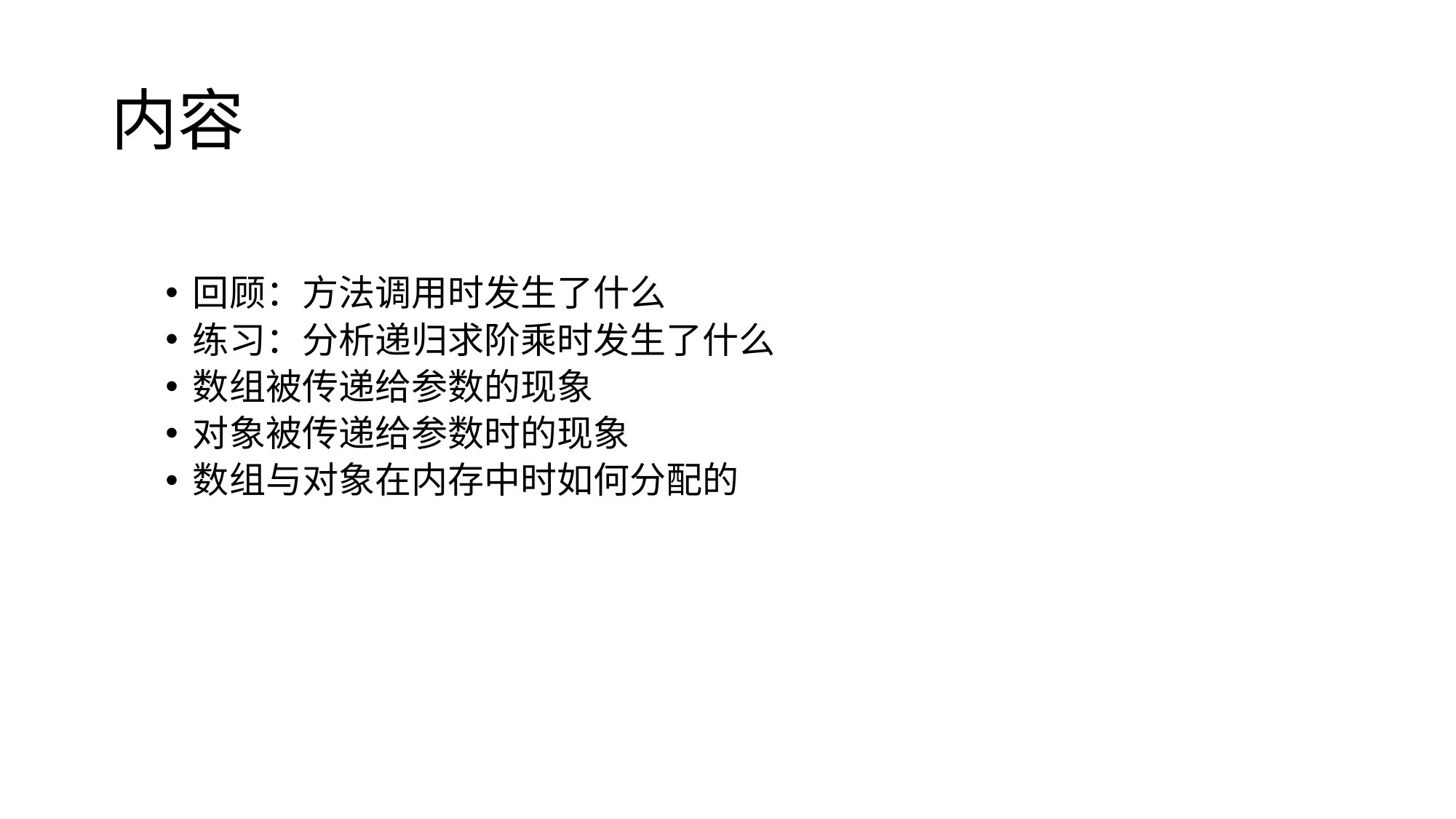

# 内容

回顾：方法调用时发生了什么
练习：分析递归求阶乘时发生了什么
数组被传递给参数的现象
对象被传递给参数时的现象
数组与对象在内存中时如何分配的